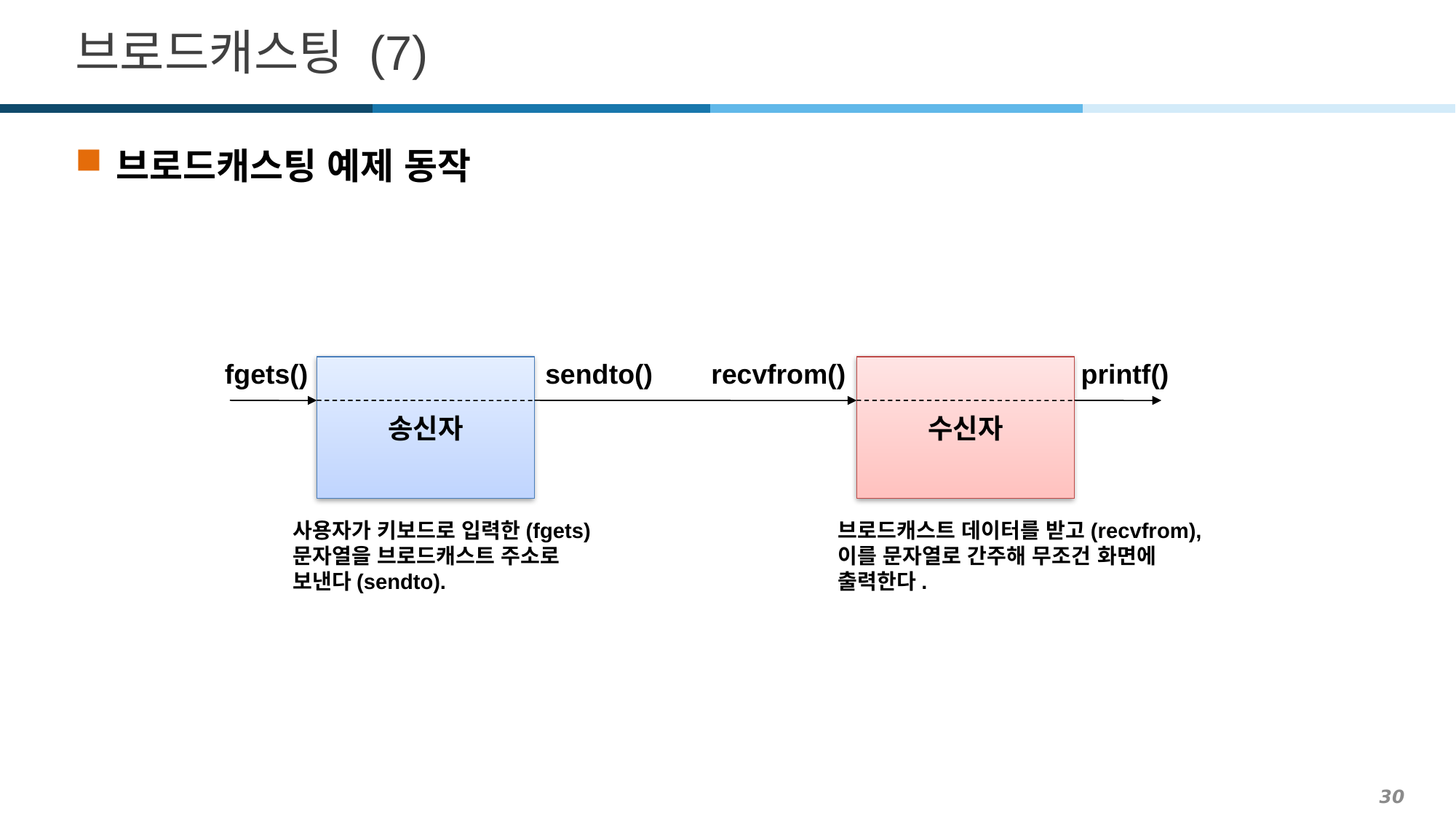

# 브로드캐스팅 (7)
브로드캐스팅 예제 동작
fgets()
sendto()
recvfrom()
printf()
송신자
수신자

사용자가 키보드로 입력한(fgets)
문자열을 브로드캐스트 주소로
보낸다(sendto).
브로드캐스트 데이터를 받고(recvfrom),
이를 문자열로 간주해 무조건 화면에
출력한다.